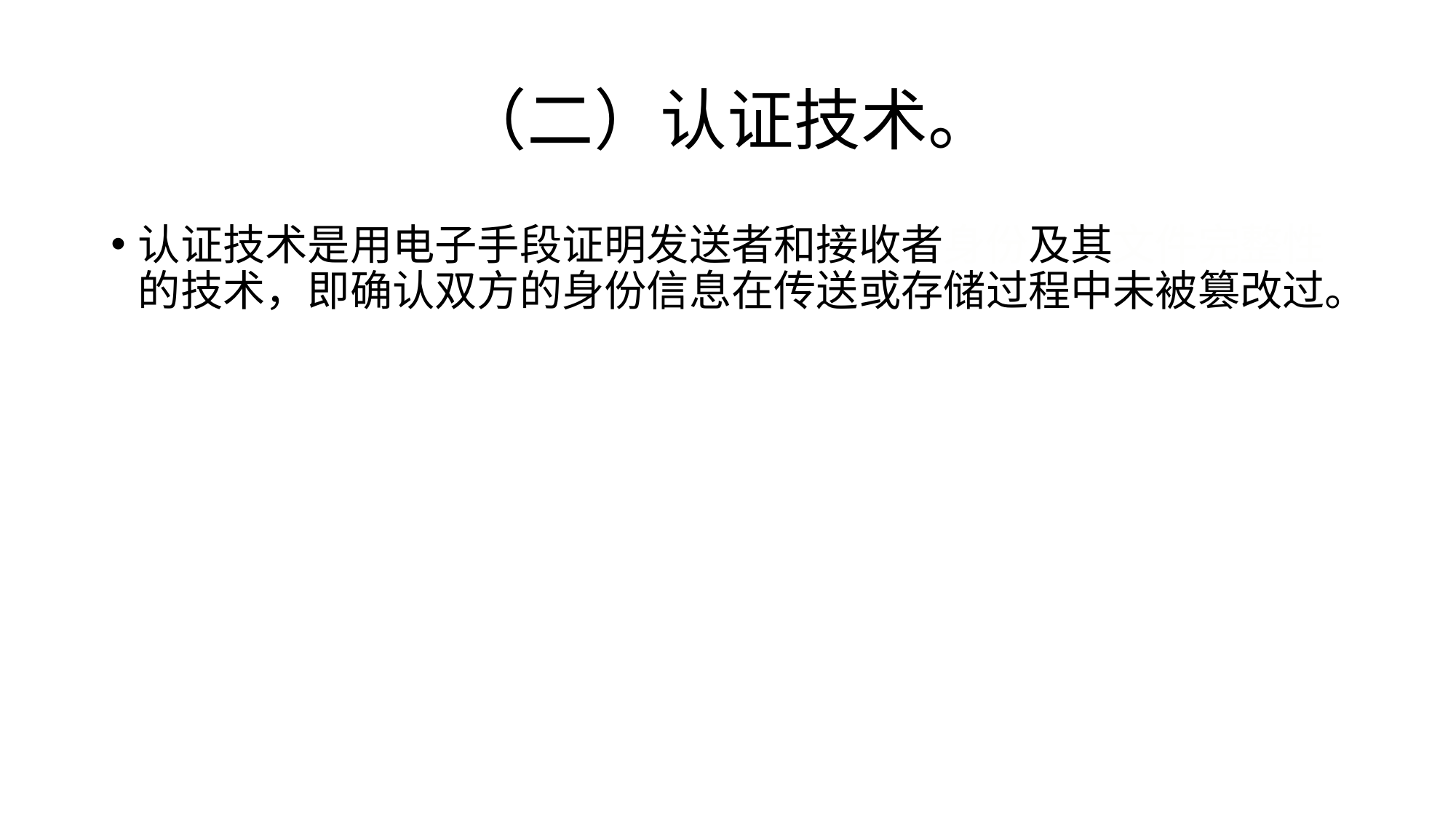

# （二）认证技术。
认证技术是用电子手段证明发送者和接收者身份及其文件完整性的技术，即确认双方的身份信息在传送或存储过程中未被篡改过。